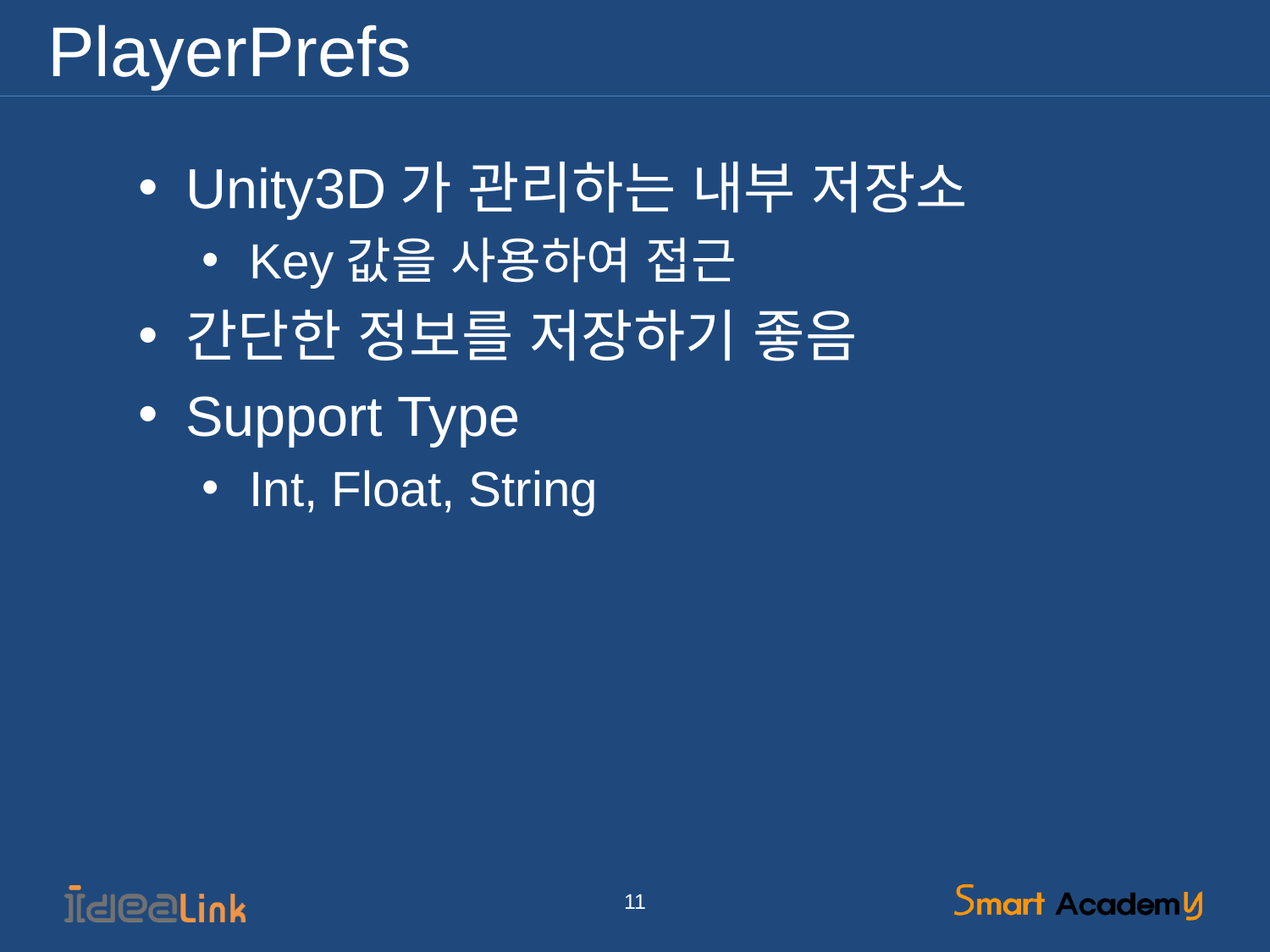

# PlayerPrefs
Unity3D가 관리하는 내부 저장소
Key값을 사용하여 접근
간단한 정보를 저장하기 좋음
Support Type
Int, Float, String
11